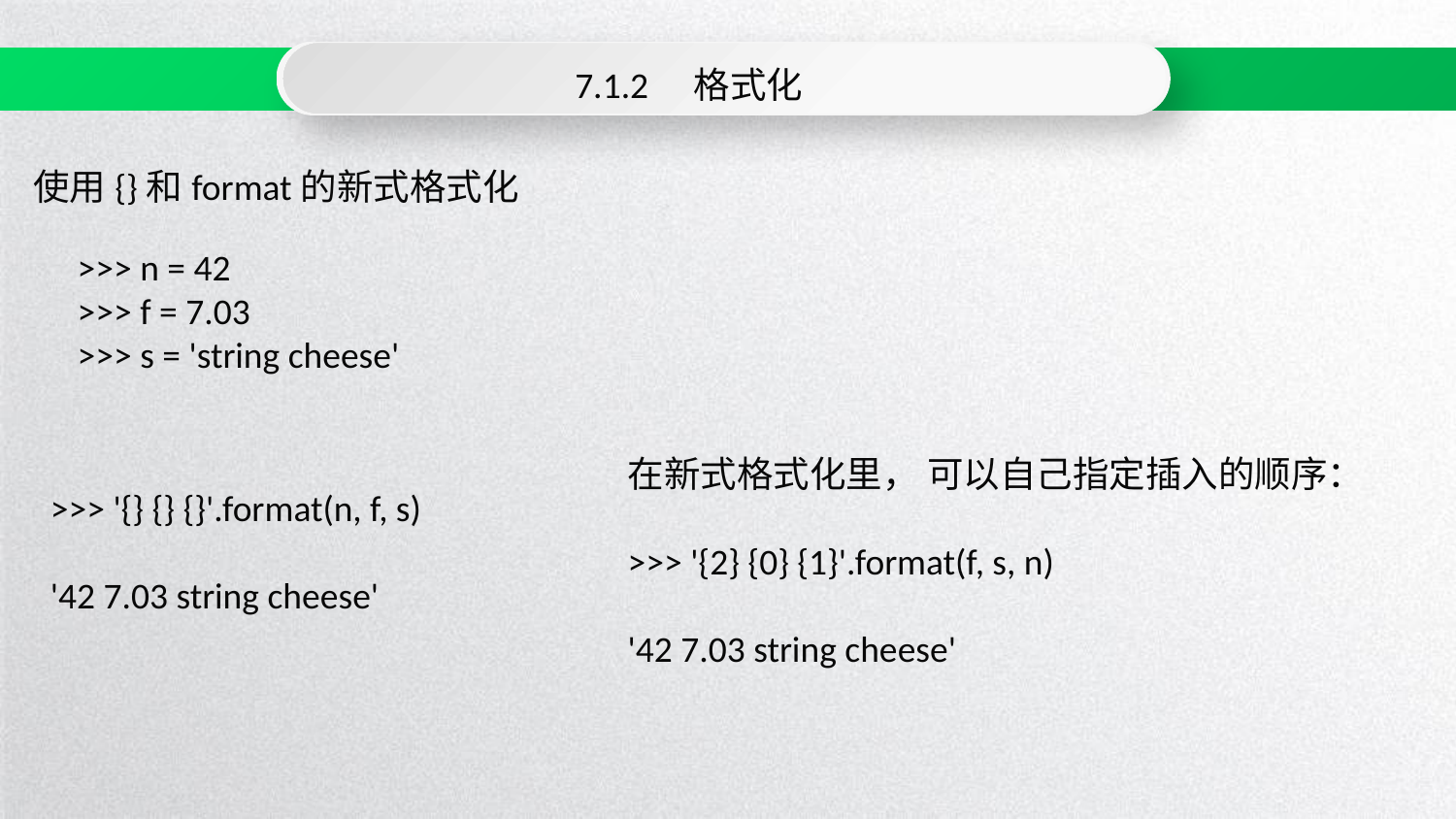

7.1.2　格式化
使用{}和format的新式格式化
>>> n = 42
>>> f = 7.03
>>> s = 'string cheese'
在新式格式化里， 可以自己指定插入的顺序：

>>> '{2} {0} {1}'.format(f, s, n)

'42 7.03 string cheese'
>>> '{} {} {}'.format(n, f, s)

'42 7.03 string cheese'